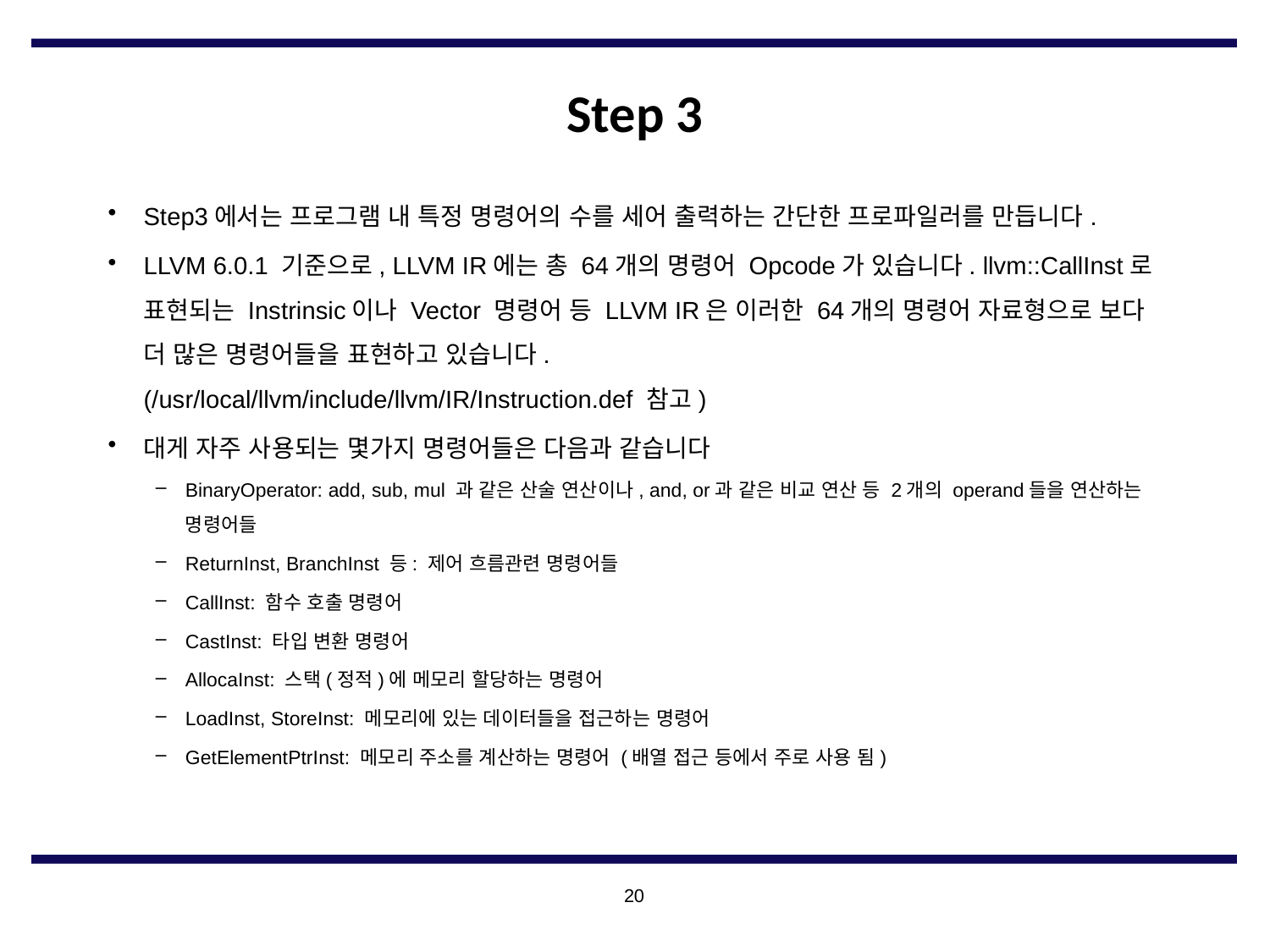

# Step 3
Step3에서는 프로그램 내 특정 명령어의 수를 세어 출력하는 간단한 프로파일러를 만듭니다.
LLVM 6.0.1 기준으로, LLVM IR에는 총 64개의 명령어 Opcode가 있습니다. llvm::CallInst로 표현되는 Instrinsic이나 Vector 명령어 등 LLVM IR은 이러한 64개의 명령어 자료형으로 보다 더 많은 명령어들을 표현하고 있습니다.
(/usr/local/llvm/include/llvm/IR/Instruction.def 참고)
대게 자주 사용되는 몇가지 명령어들은 다음과 같습니다
BinaryOperator: add, sub, mul 과 같은 산술 연산이나, and, or과 같은 비교 연산 등 2개의 operand들을 연산하는 명령어들
ReturnInst, BranchInst 등: 제어 흐름관련 명령어들
CallInst: 함수 호출 명령어
CastInst: 타입 변환 명령어
AllocaInst: 스택(정적)에 메모리 할당하는 명령어
LoadInst, StoreInst: 메모리에 있는 데이터들을 접근하는 명령어
GetElementPtrInst: 메모리 주소를 계산하는 명령어 (배열 접근 등에서 주로 사용 됨)
20